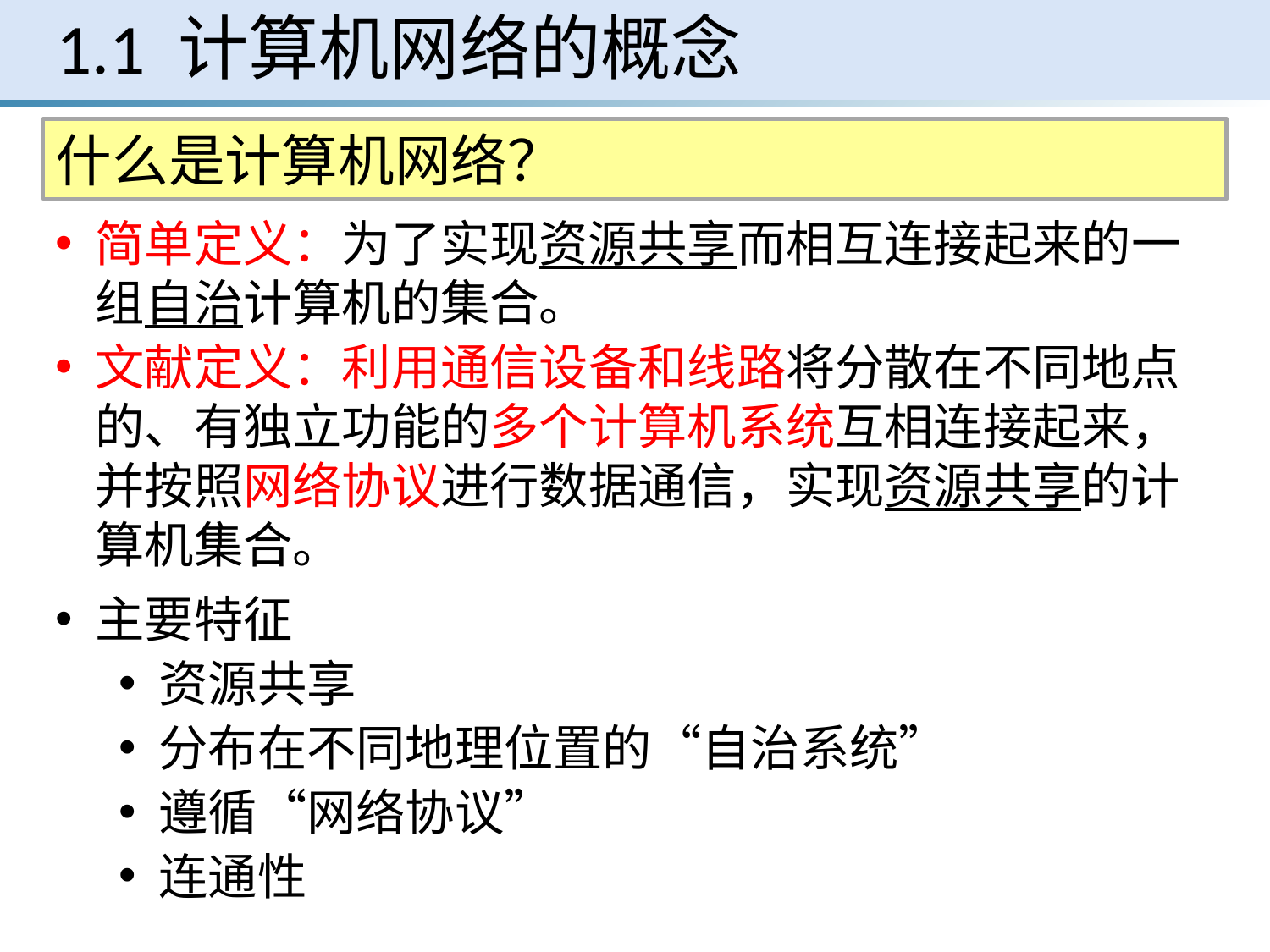

# 1.1 计算机网络的概念
什么是计算机网络？
简单定义：为了实现资源共享而相互连接起来的一组自治计算机的集合。
文献定义：利用通信设备和线路将分散在不同地点的、有独立功能的多个计算机系统互相连接起来，并按照网络协议进行数据通信，实现资源共享的计算机集合。
主要特征
资源共享
分布在不同地理位置的“自治系统”
遵循“网络协议”
连通性